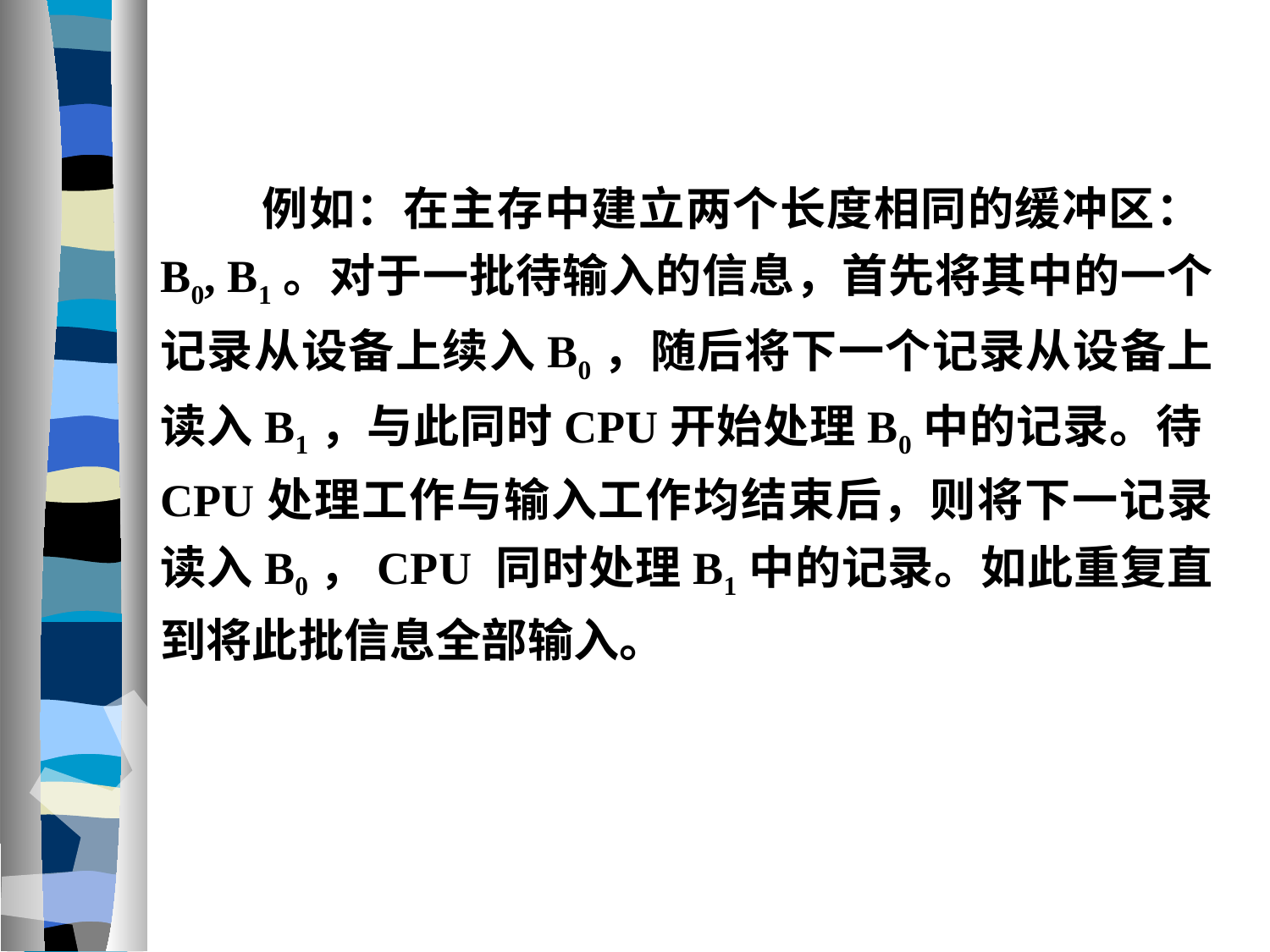

例如：在主存中建立两个长度相同的缓冲区：B0, B1。对于一批待输入的信息，首先将其中的一个记录从设备上续入B0，随后将下一个记录从设备上读入B1，与此同时CPU开始处理B0中的记录。待CPU处理工作与输入工作均结束后，则将下一记录读入B0，CPU 同时处理B1中的记录。如此重复直到将此批信息全部输入。